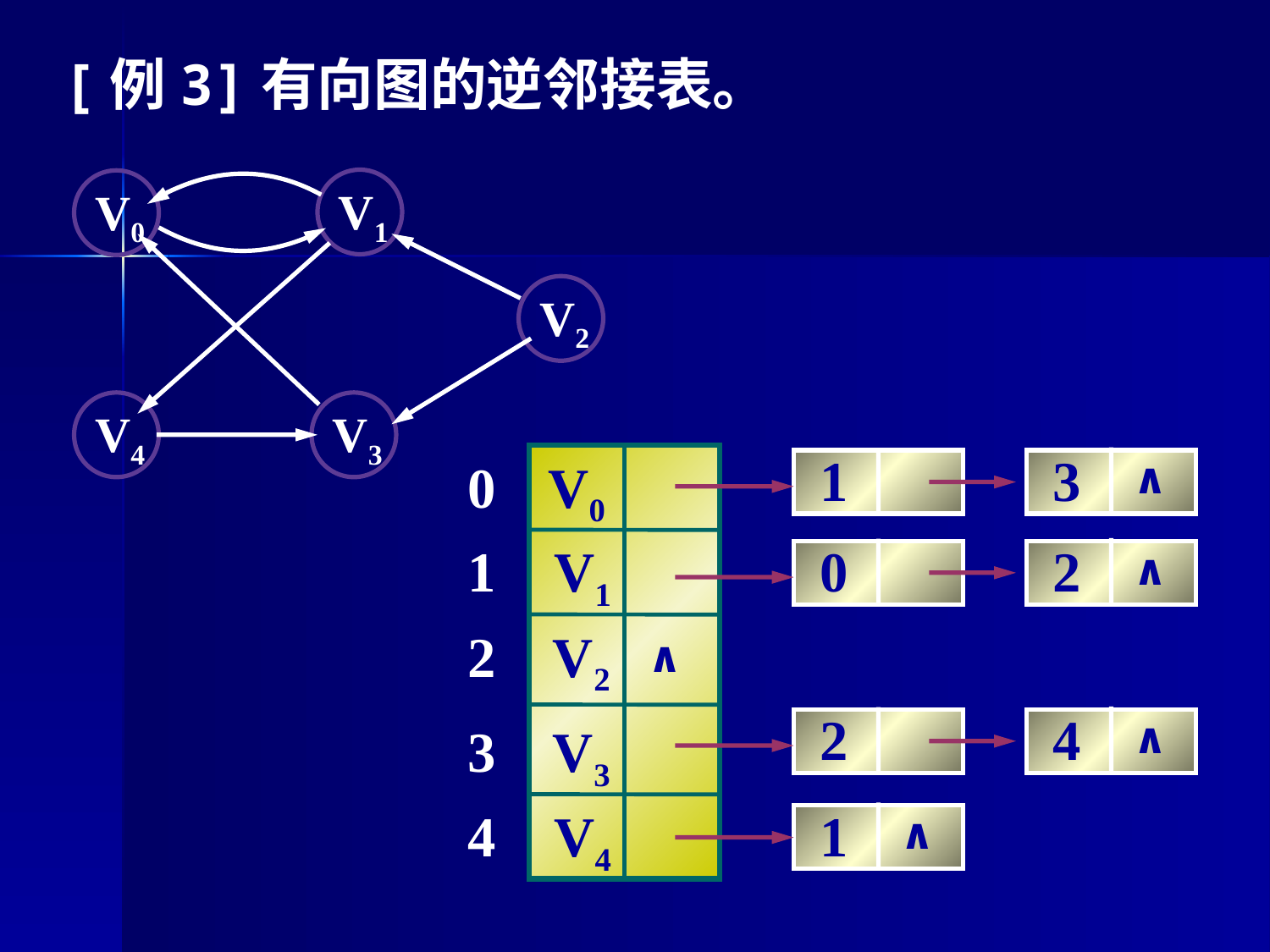

[例3]有向图的逆邻接表。

V0
V1

V2

V4

V3

1

3

∧
∧

0
1
2
3
4

V0

V1
0

2

∧
∧

V2
∧
2

4

∧
∧

V3

V4
1

∧